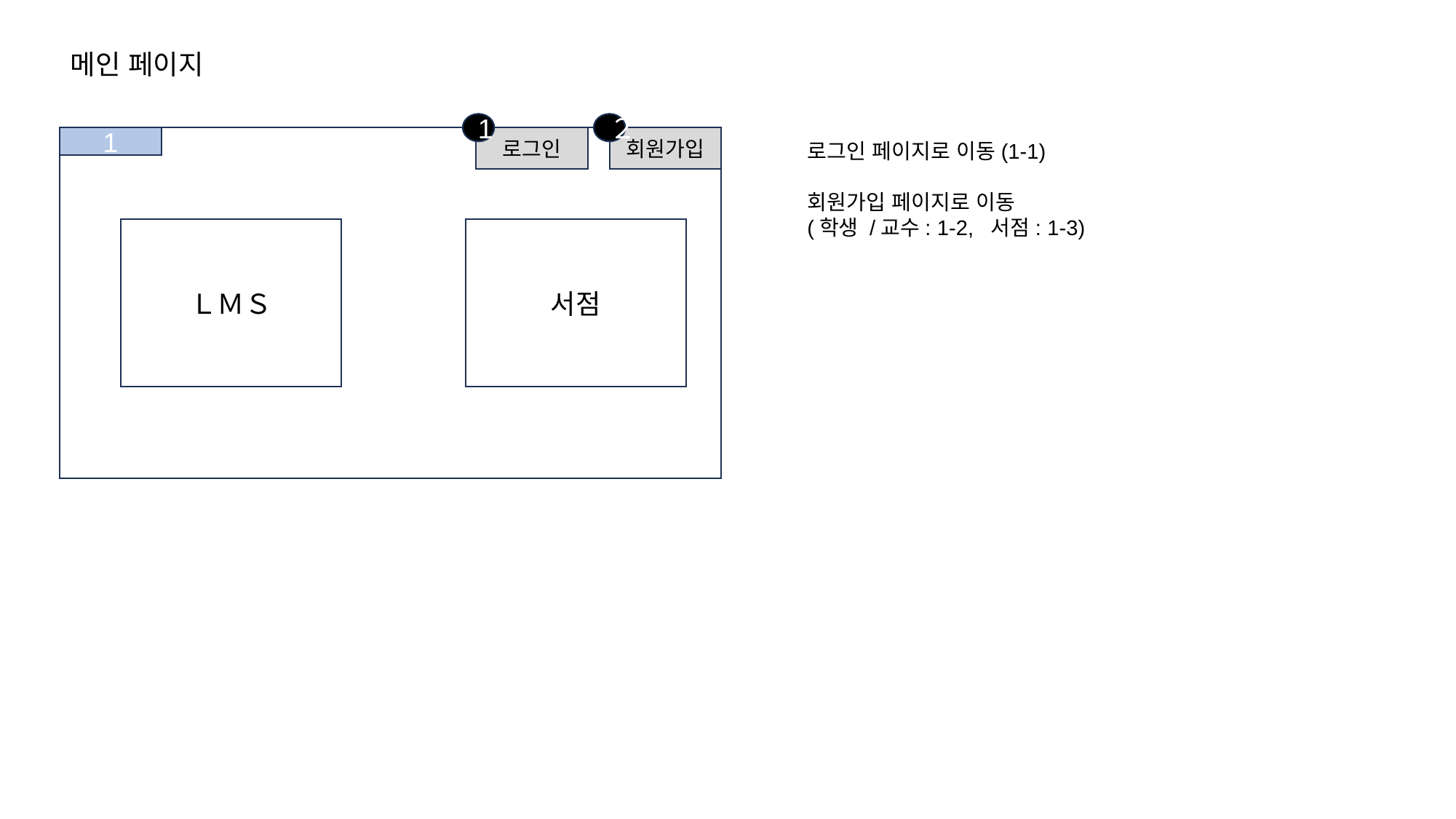

메인 페이지
1
２

로그인
1
회원가입
로그인 페이지로 이동(1-1)

회원가입 페이지로 이동
(학생 /교수: 1-2,  서점: 1-3)
ＬＭＳ
서점